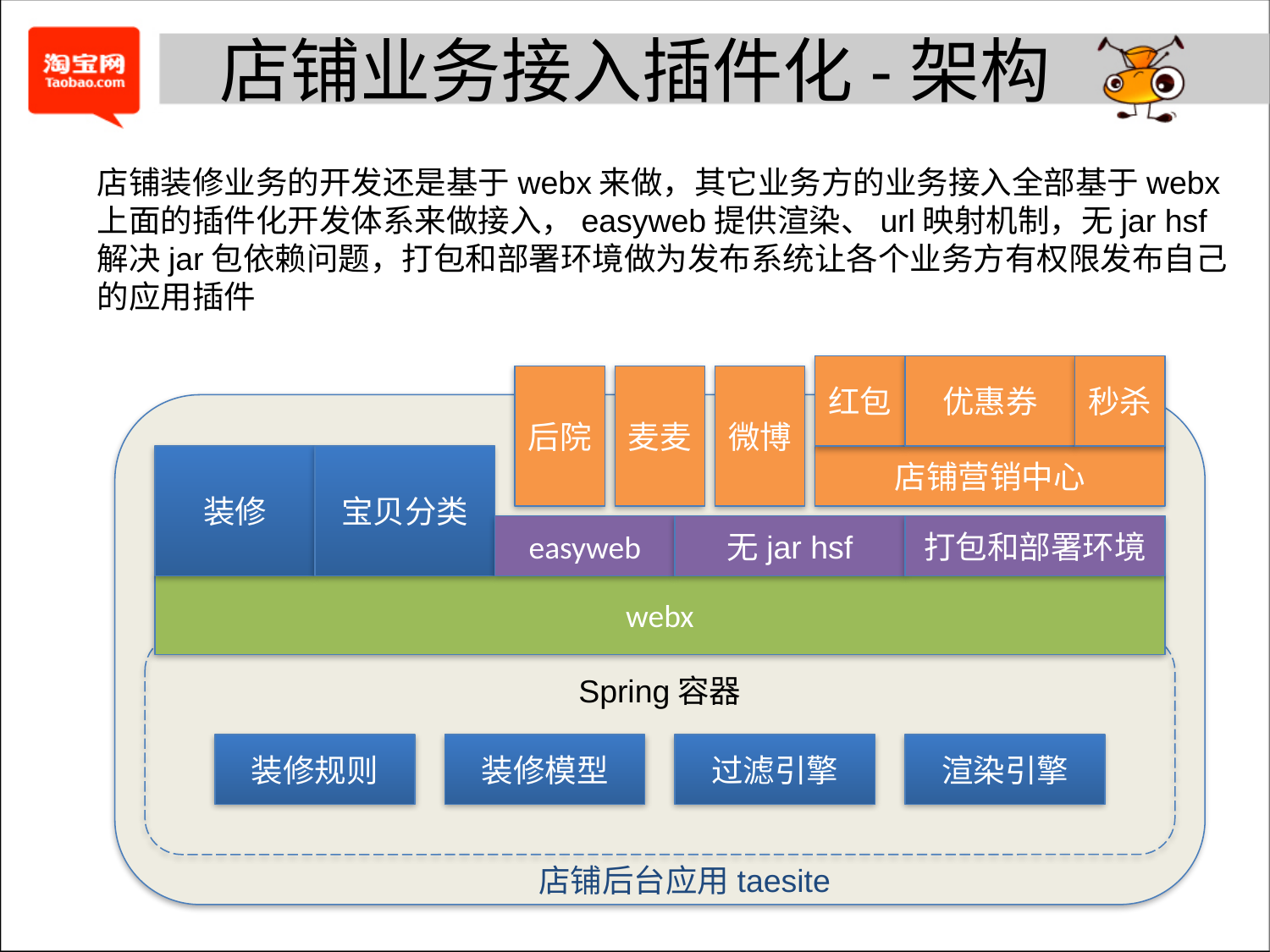

# 店铺业务接入插件化-架构
店铺装修业务的开发还是基于webx来做，其它业务方的业务接入全部基于webx上面的插件化开发体系来做接入，easyweb提供渲染、url映射机制，无jar hsf解决jar包依赖问题，打包和部署环境做为发布系统让各个业务方有权限发布自己的应用插件
红包
优惠券
秒杀
后院
麦麦
微博

装修
宝贝分类
店铺营销中心
easyweb
无jar hsf
打包和部署环境
webx

Spring容器
装修规则
装修模型
过滤引擎
渲染引擎
店铺后台应用taesite